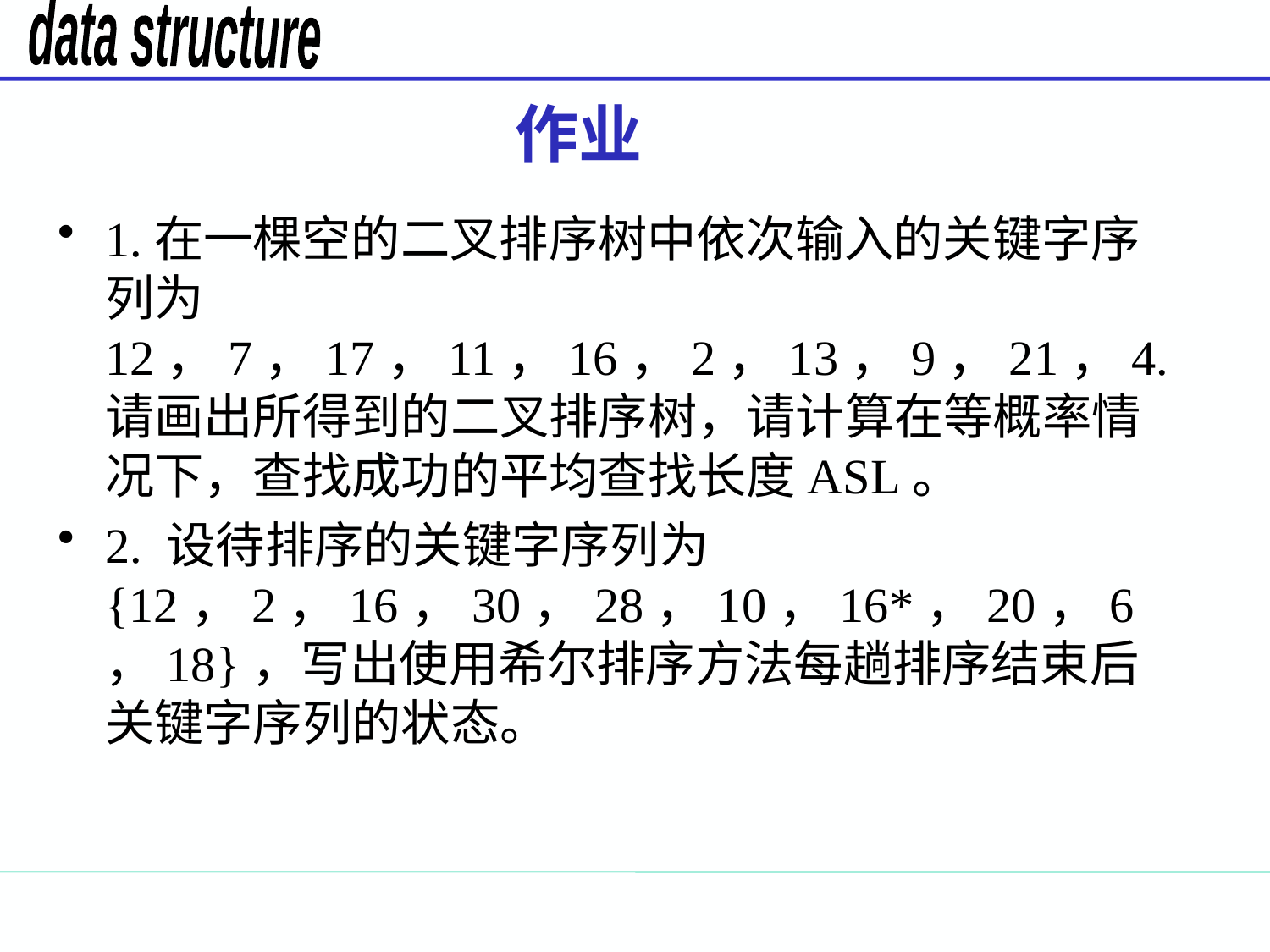

# 作业
1.在一棵空的二叉排序树中依次输入的关键字序列为12，7，17，11，16，2，13，9，21，4. 请画出所得到的二叉排序树，请计算在等概率情况下，查找成功的平均查找长度ASL。
2. 设待排序的关键字序列为{12，2，16，30，28，10，16*，20，6，18}，写出使用希尔排序方法每趟排序结束后关键字序列的状态。